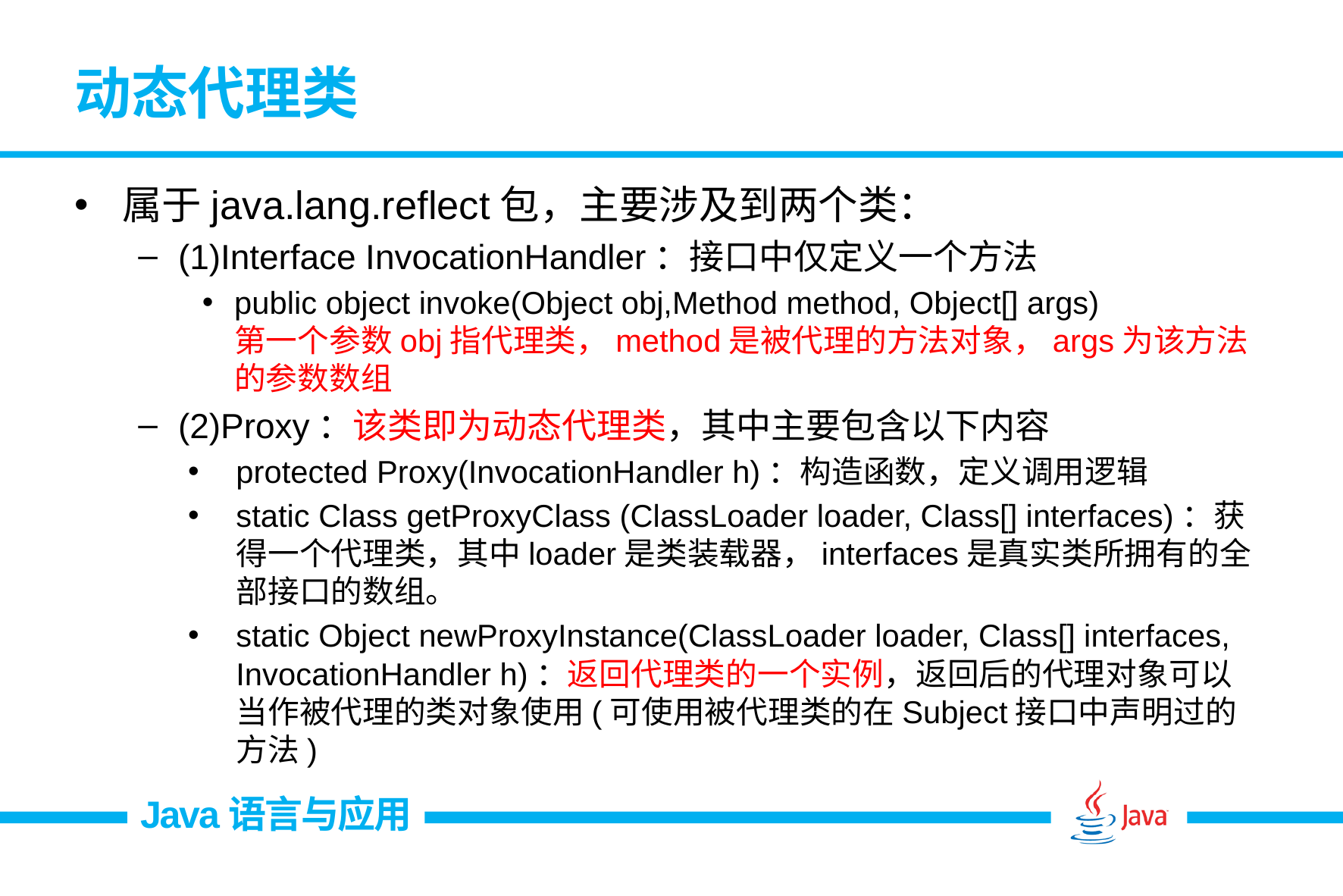

# 动态代理类
属于java.lang.reflect包，主要涉及到两个类：
(1)Interface InvocationHandler：接口中仅定义一个方法
public object invoke(Object obj,Method method, Object[] args)
第一个参数obj指代理类，method是被代理的方法对象，args为该方法的参数数组
(2)Proxy：该类即为动态代理类，其中主要包含以下内容
protected Proxy(InvocationHandler h)：构造函数，定义调用逻辑
static Class getProxyClass (ClassLoader loader, Class[] interfaces)：获得一个代理类，其中loader是类装载器，interfaces是真实类所拥有的全部接口的数组。
static Object newProxyInstance(ClassLoader loader, Class[] interfaces, InvocationHandler h)：返回代理类的一个实例，返回后的代理对象可以当作被代理的类对象使用(可使用被代理类的在Subject接口中声明过的方法)